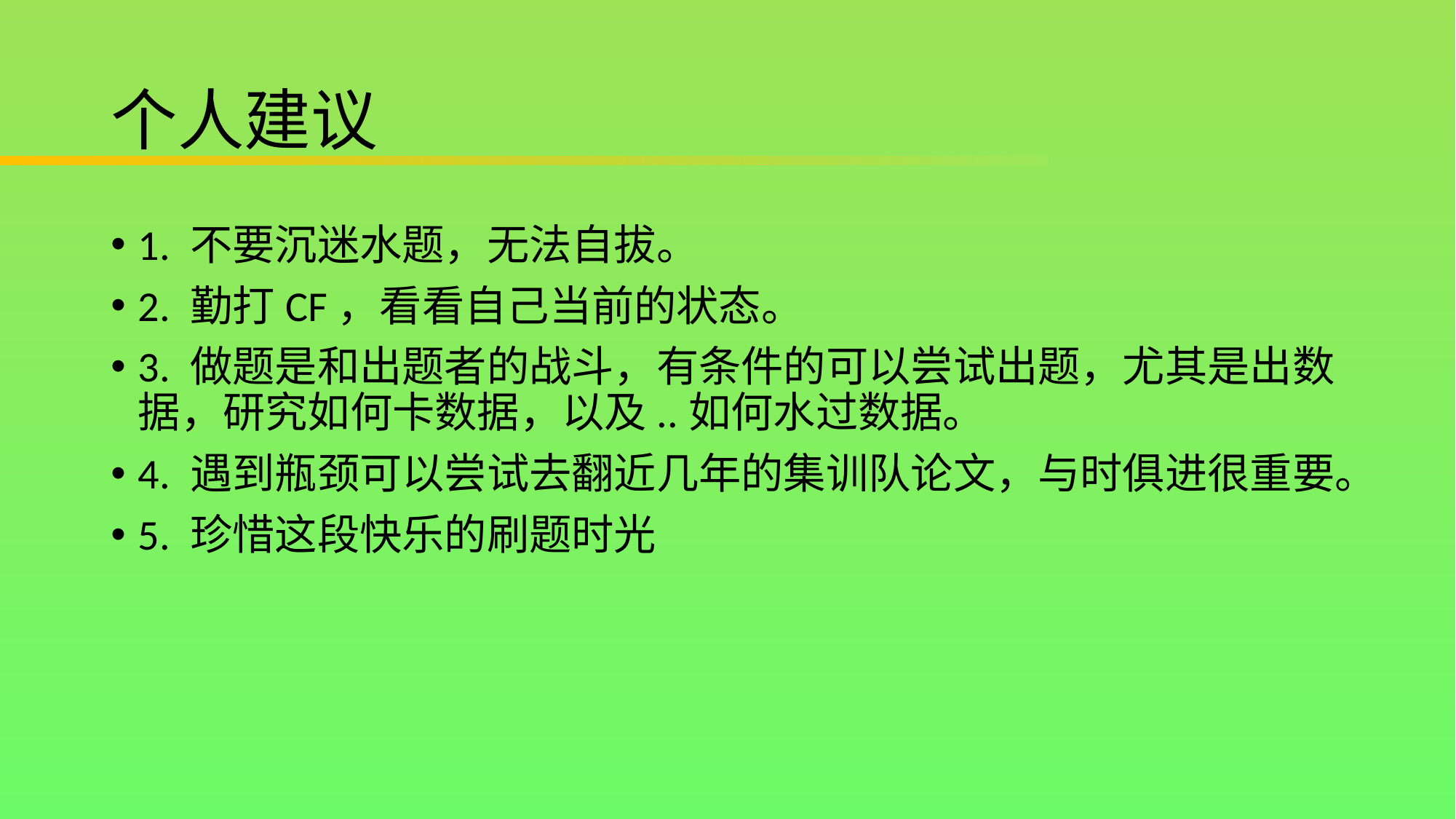

# 个人建议
1. 不要沉迷水题，无法自拔。
2. 勤打CF，看看自己当前的状态。
3. 做题是和出题者的战斗，有条件的可以尝试出题，尤其是出数据，研究如何卡数据，以及..如何水过数据。
4. 遇到瓶颈可以尝试去翻近几年的集训队论文，与时俱进很重要。
5. 珍惜这段快乐的刷题时光